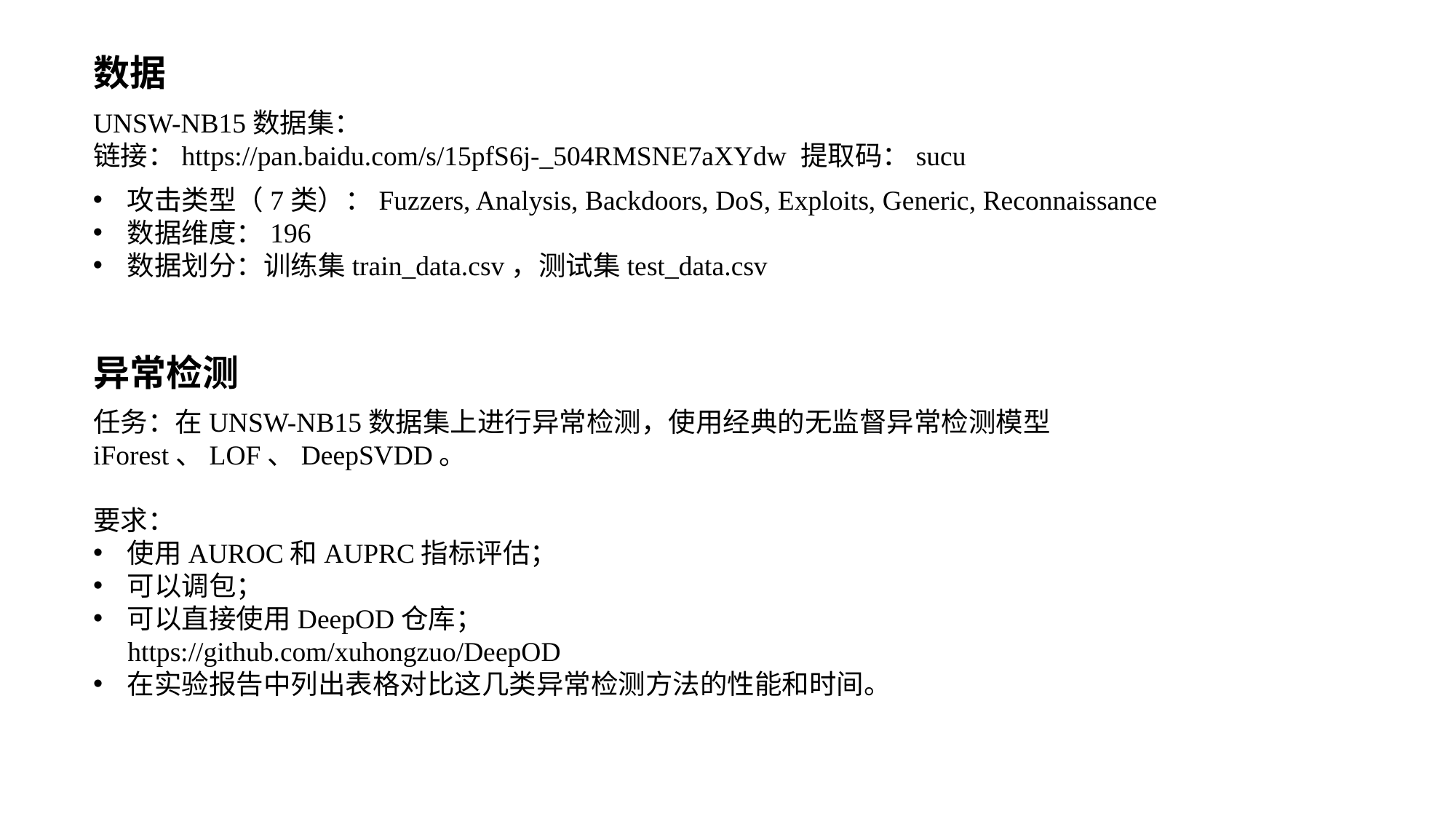

数据
UNSW-NB15数据集：
链接：https://pan.baidu.com/s/15pfS6j-_504RMSNE7aXYdw 提取码：sucu
攻击类型（7类）：Fuzzers, Analysis, Backdoors, DoS, Exploits, Generic, Reconnaissance
数据维度：196
数据划分：训练集train_data.csv，测试集test_data.csv
异常检测
任务：在UNSW-NB15数据集上进行异常检测，使用经典的无监督异常检测模型iForest、LOF、DeepSVDD。

要求：
使用AUROC和AUPRC指标评估；
可以调包；
可以直接使用DeepOD仓库；
     https://github.com/xuhongzuo/DeepOD
在实验报告中列出表格对比这几类异常检测方法的性能和时间。